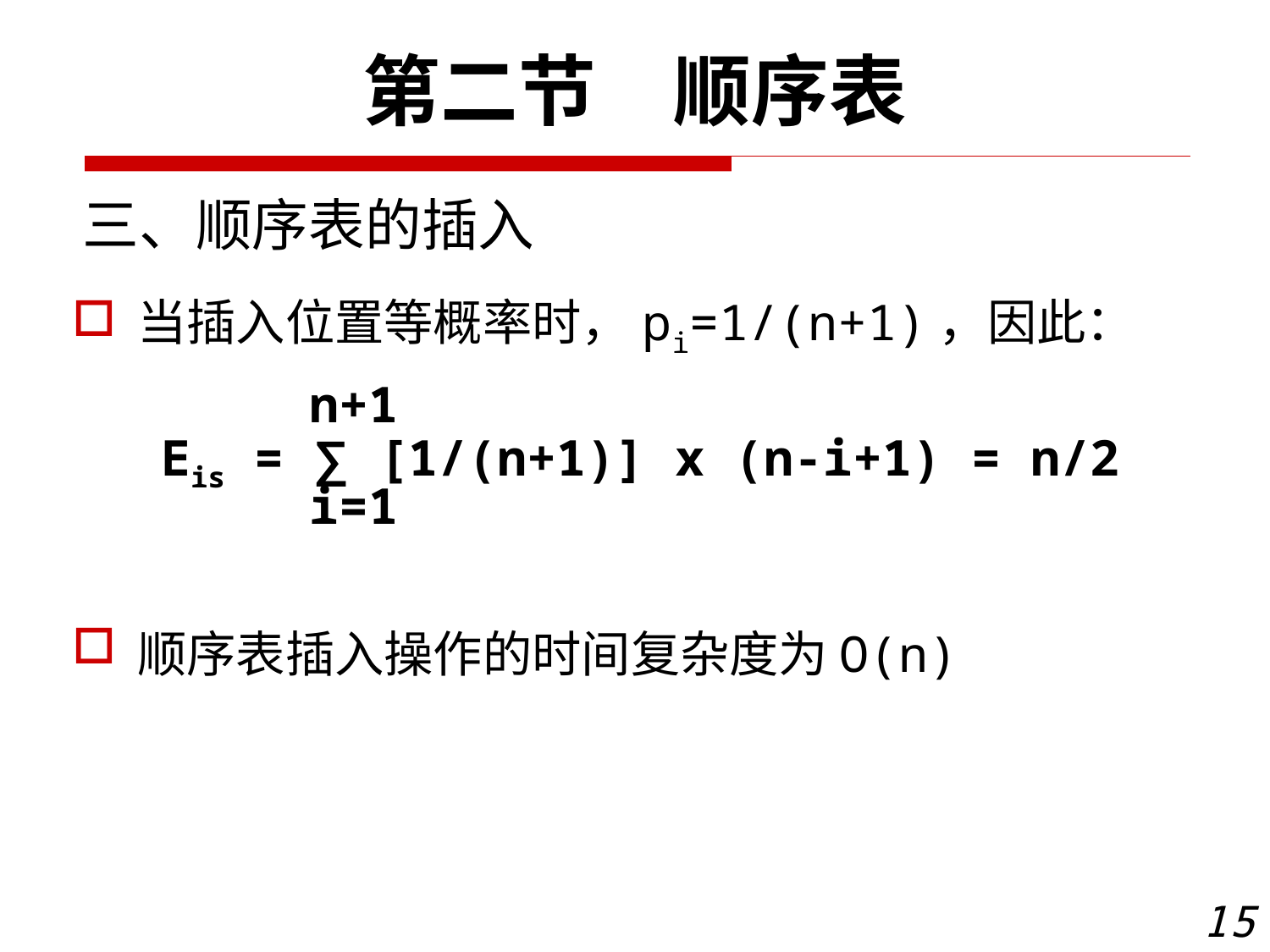

第二节　顺序表
三、顺序表的插入
当插入位置等概率时，pi=1/(n+1)，因此：
        n+1
   Eis = ∑ [1/(n+1)] x (n-i+1) = n/2
        i=1

顺序表插入操作的时间复杂度为O(n)
15